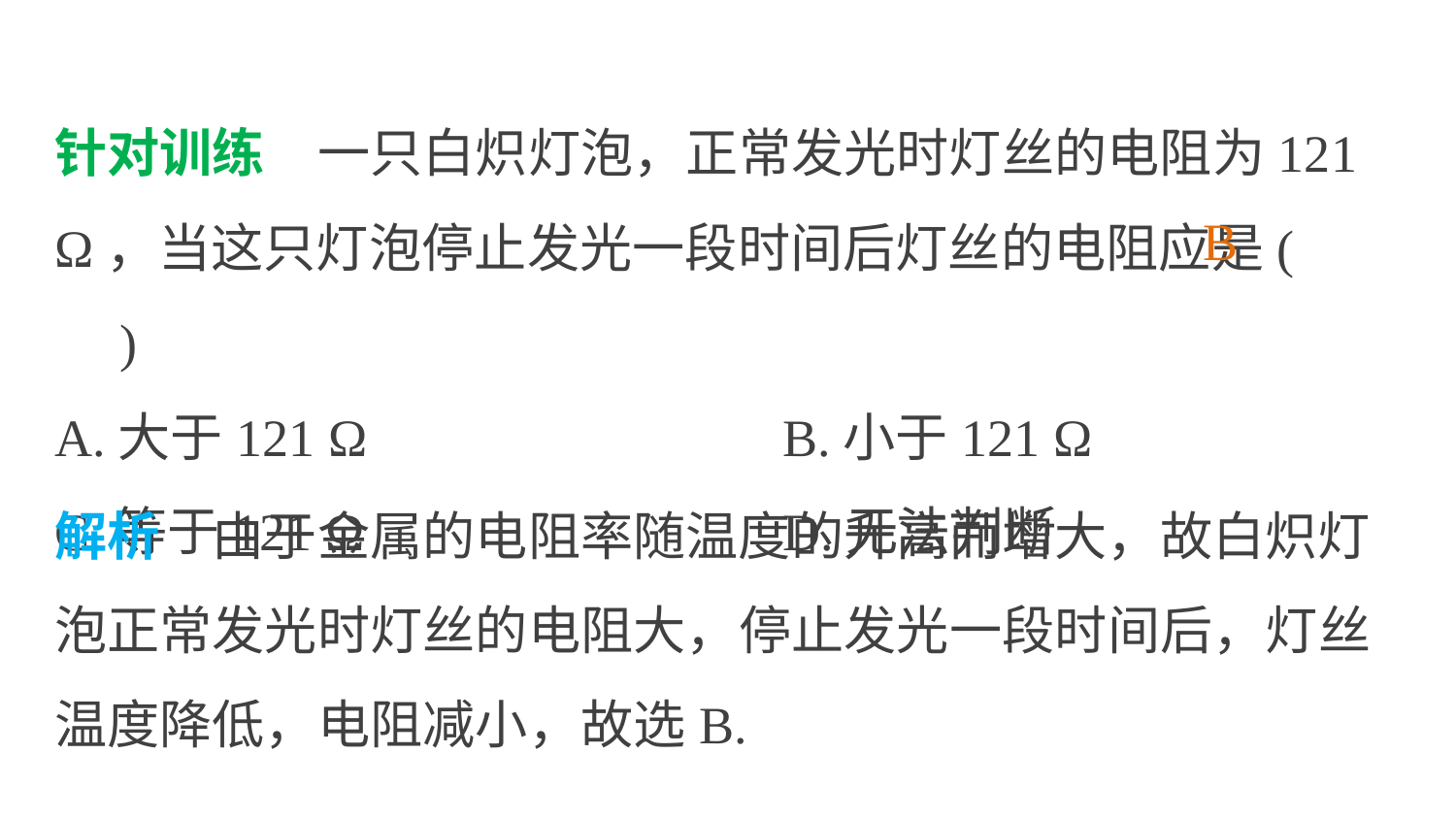

针对训练　一只白炽灯泡，正常发光时灯丝的电阻为121 Ω，当这只灯泡停止发光一段时间后灯丝的电阻应是(　　)
A.大于121 Ω  			B.小于121 Ω
C.等于121 Ω  			D.无法判断
B
解析　由于金属的电阻率随温度的升高而增大，故白炽灯泡正常发光时灯丝的电阻大，停止发光一段时间后，灯丝温度降低，电阻减小，故选B.